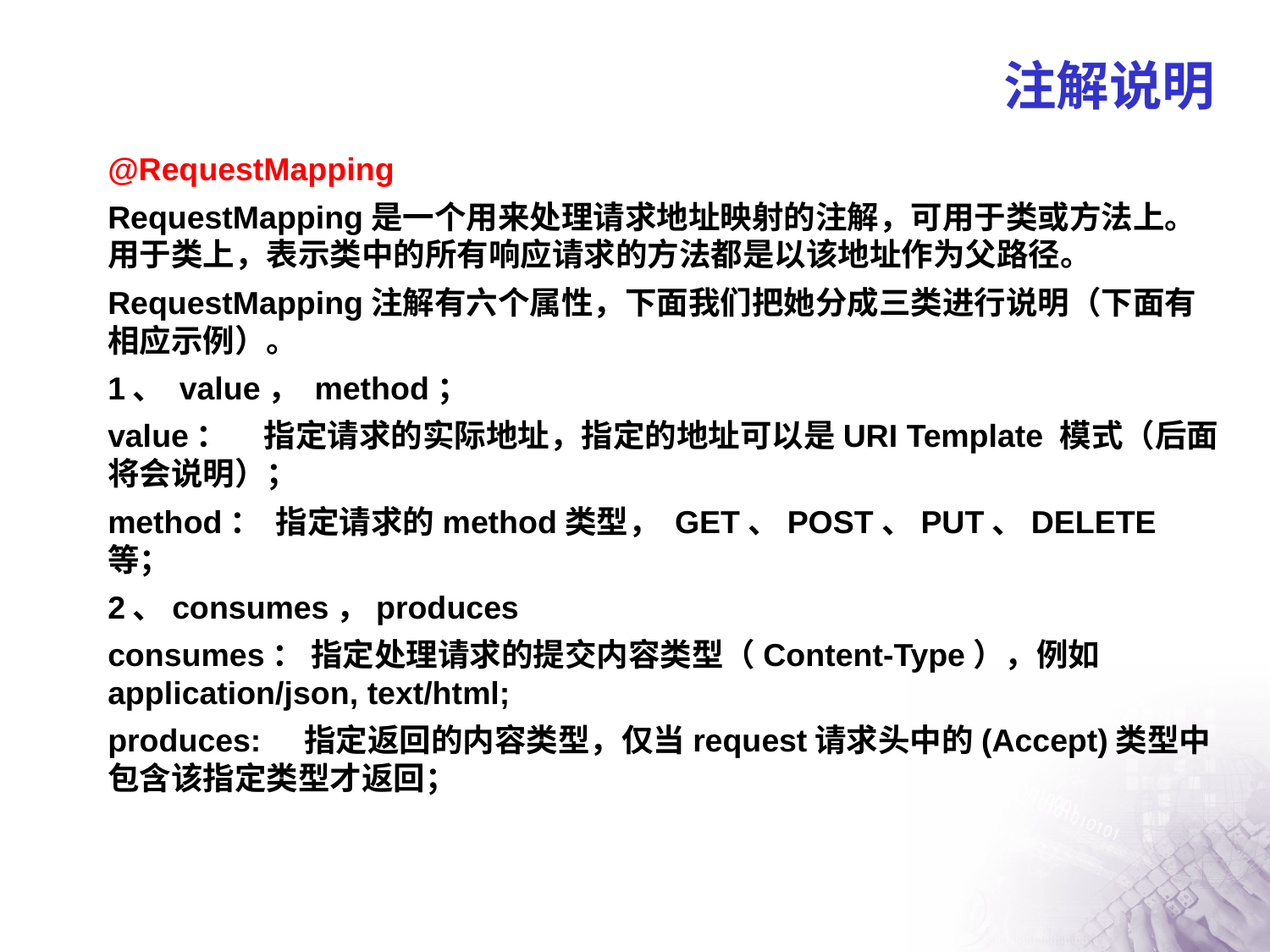

# 注解说明
@RequestMapping
RequestMapping是一个用来处理请求地址映射的注解，可用于类或方法上。用于类上，表示类中的所有响应请求的方法都是以该地址作为父路径。
RequestMapping注解有六个属性，下面我们把她分成三类进行说明（下面有相应示例）。
1、 value， method；
value：     指定请求的实际地址，指定的地址可以是URI Template 模式（后面将会说明）；
method：  指定请求的method类型， GET、POST、PUT、DELETE等；
2、consumes，produces
consumes： 指定处理请求的提交内容类型（Content-Type），例如application/json, text/html;
produces:    指定返回的内容类型，仅当request请求头中的(Accept)类型中包含该指定类型才返回；